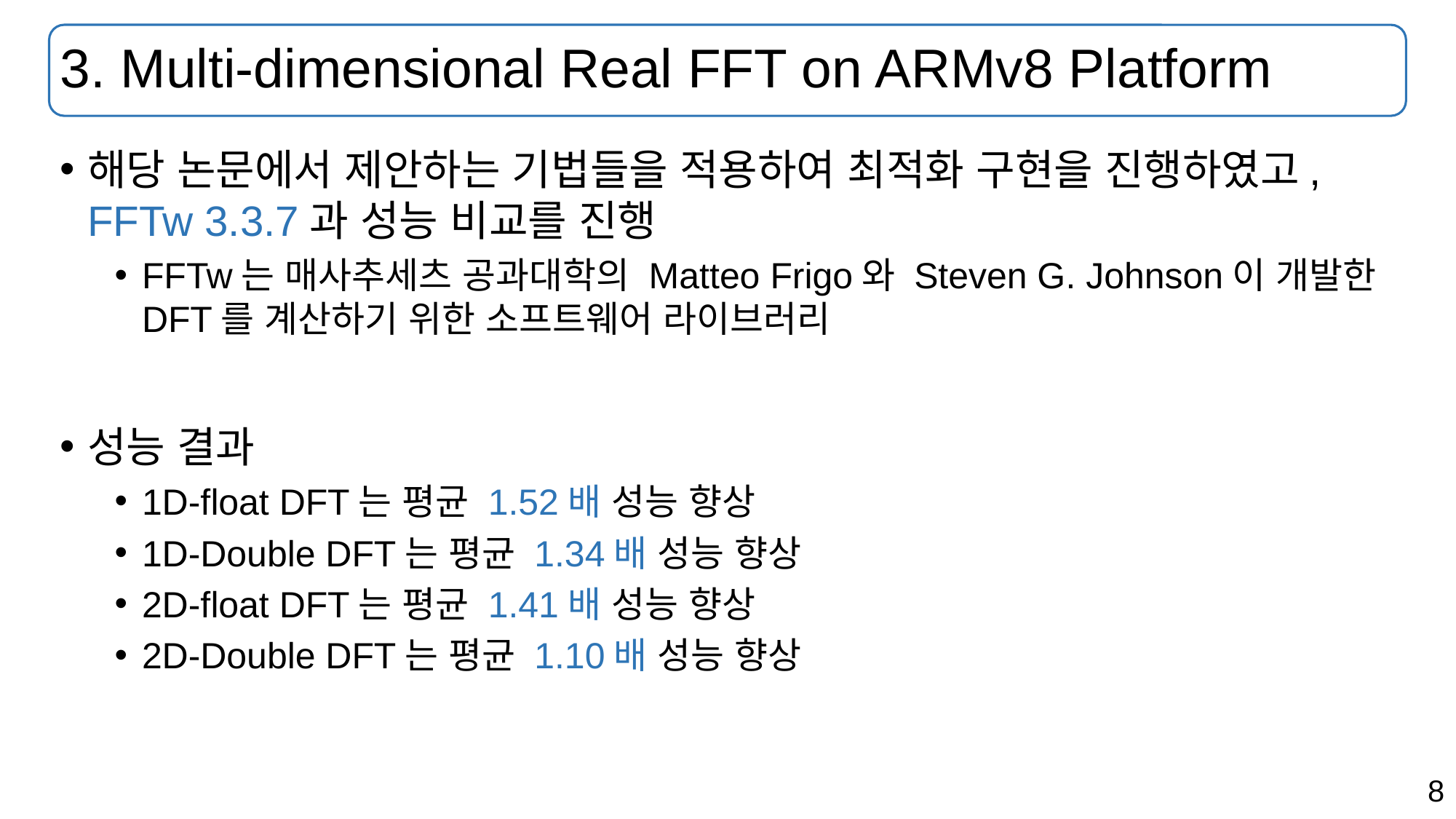

# 3. Multi-dimensional Real FFT on ARMv8 Platform
해당 논문에서 제안하는 기법들을 적용하여 최적화 구현을 진행하였고, FFTw 3.3.7과 성능 비교를 진행
FFTw는 매사추세츠 공과대학의 Matteo Frigo와 Steven G. Johnson이 개발한 DFT를 계산하기 위한 소프트웨어 라이브러리

성능 결과
1D-float DFT는 평균 1.52배 성능 향상
1D-Double DFT는 평균 1.34배 성능 향상
2D-float DFT는 평균 1.41배 성능 향상
2D-Double DFT는 평균 1.10배 성능 향상